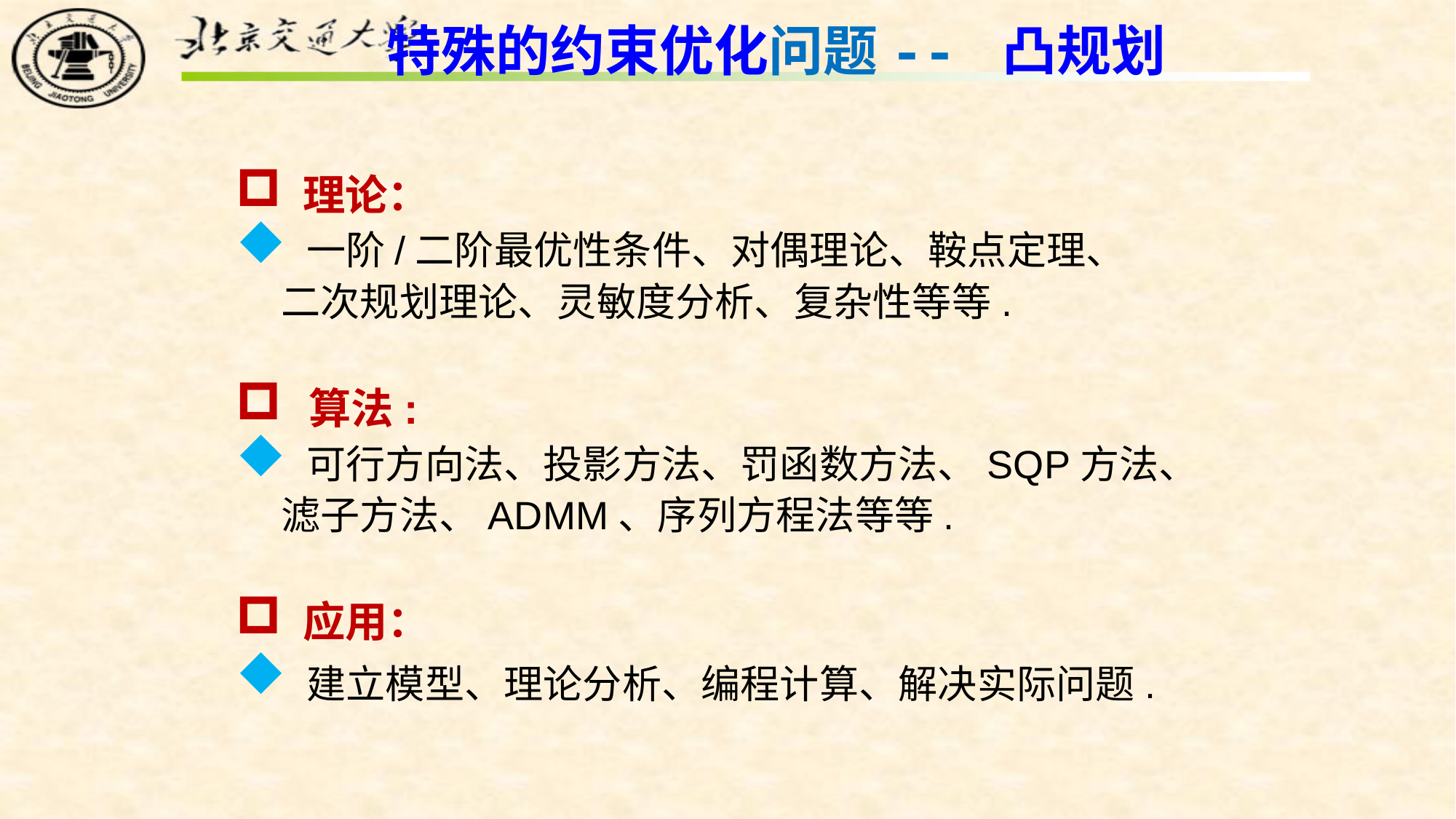

# 特殊的约束优化问题-- 凸规划
 理论：
 一阶/二阶最优性条件、对偶理论、鞍点定理、
    二次规划理论、灵敏度分析、复杂性等等.

算法:
 可行方向法、投影方法、罚函数方法、SQP方法、
    滤子方法、ADMM、序列方程法等等.

 应用：
 建立模型、理论分析、编程计算、解决实际问题.